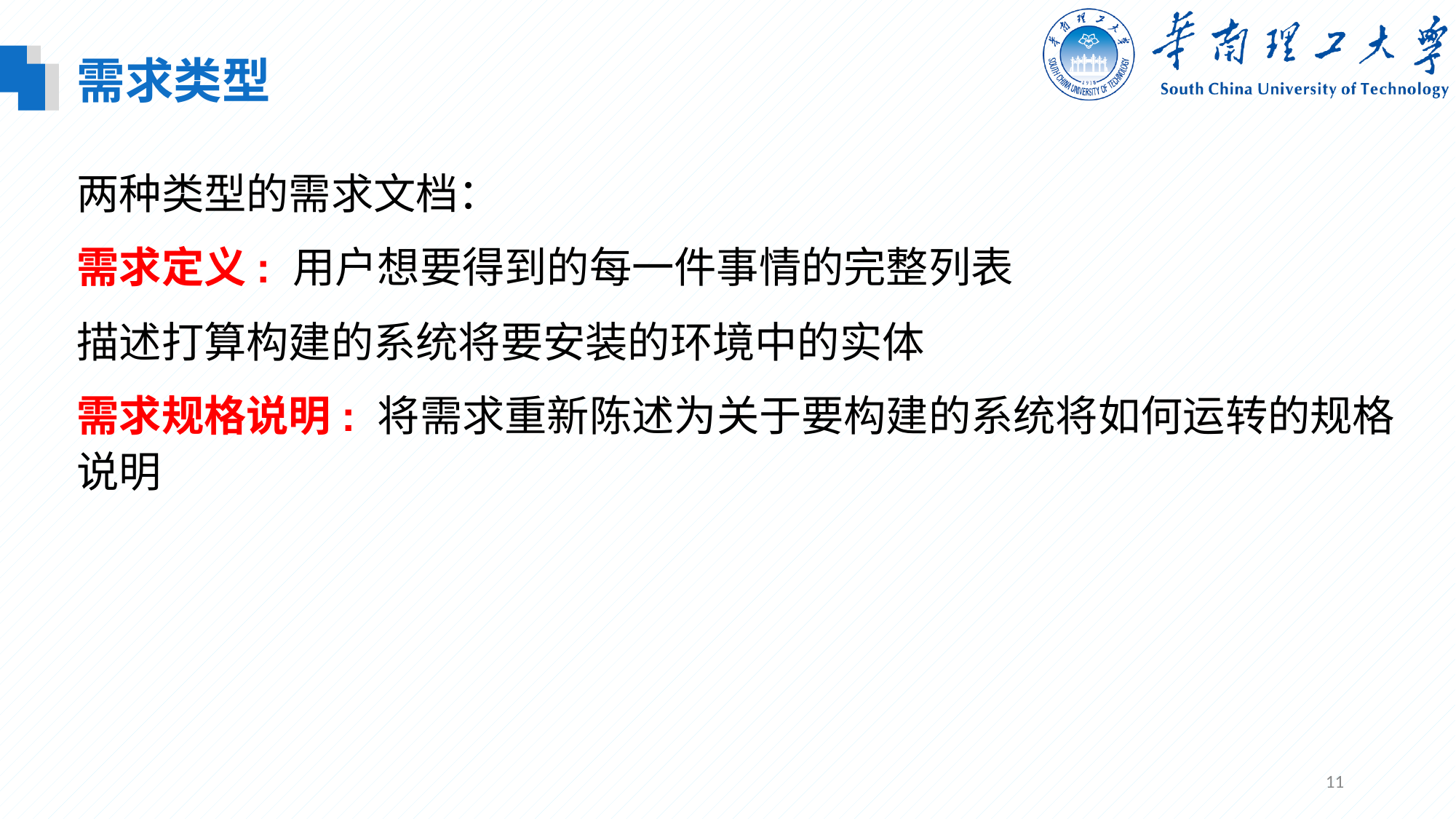

需求类型
两种类型的需求文档：
需求定义: 用户想要得到的每一件事情的完整列表
描述打算构建的系统将要安装的环境中的实体
需求规格说明: 将需求重新陈述为关于要构建的系统将如何运转的规格说明
11